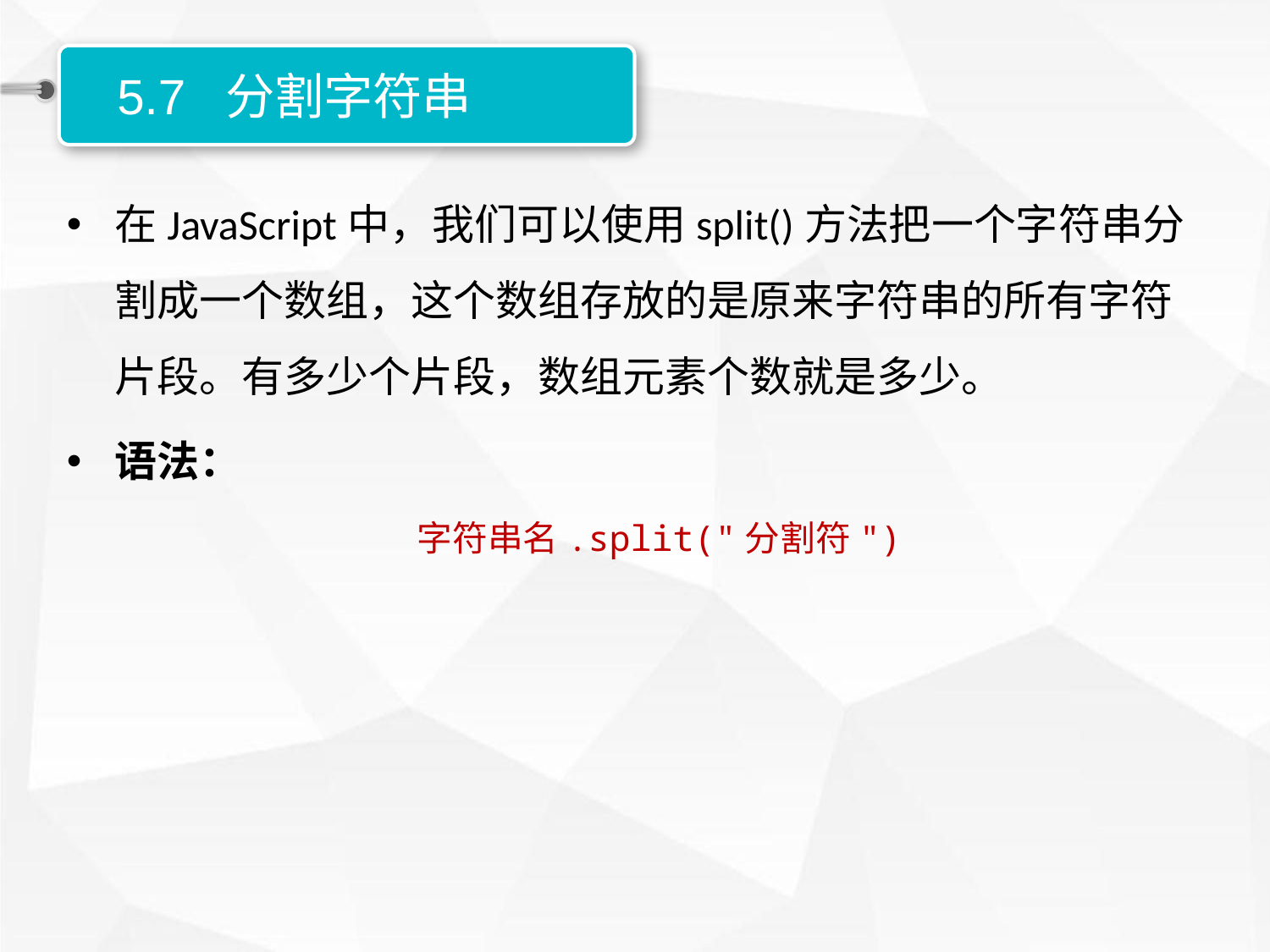

5.7  分割字符串

在JavaScript中，我们可以使用split()方法把一个字符串分割成一个数组，这个数组存放的是原来字符串的所有字符片段。有多少个片段，数组元素个数就是多少。
语法：
字符串名.split("分割符")